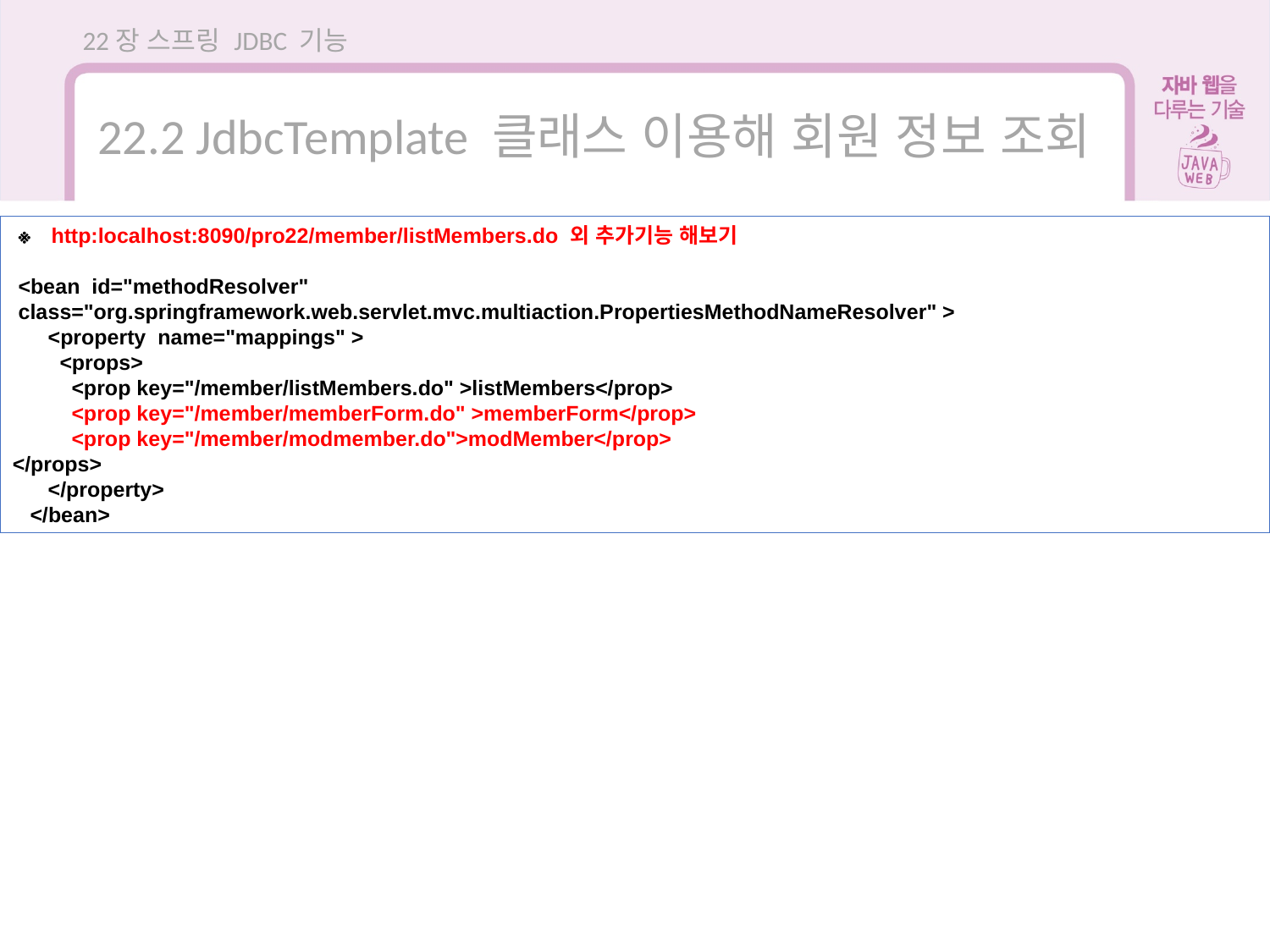

22장 스프링 JDBC 기능
22.2 JdbcTemplate 클래스 이용해 회원 정보 조회
 ※  http:localhost:8090/pro22/member/listMembers.do 외 추가기능 해보기

 <bean  id="methodResolver"
 class="org.springframework.web.servlet.mvc.multiaction.PropertiesMethodNameResolver" >
      <property  name="mappings" >
        <props>
          <prop key="/member/listMembers.do" >listMembers</prop>
          <prop key="/member/memberForm.do" >memberForm</prop>
          <prop key="/member/modmember.do">modMember</prop>
</props>
      </property>
   </bean>